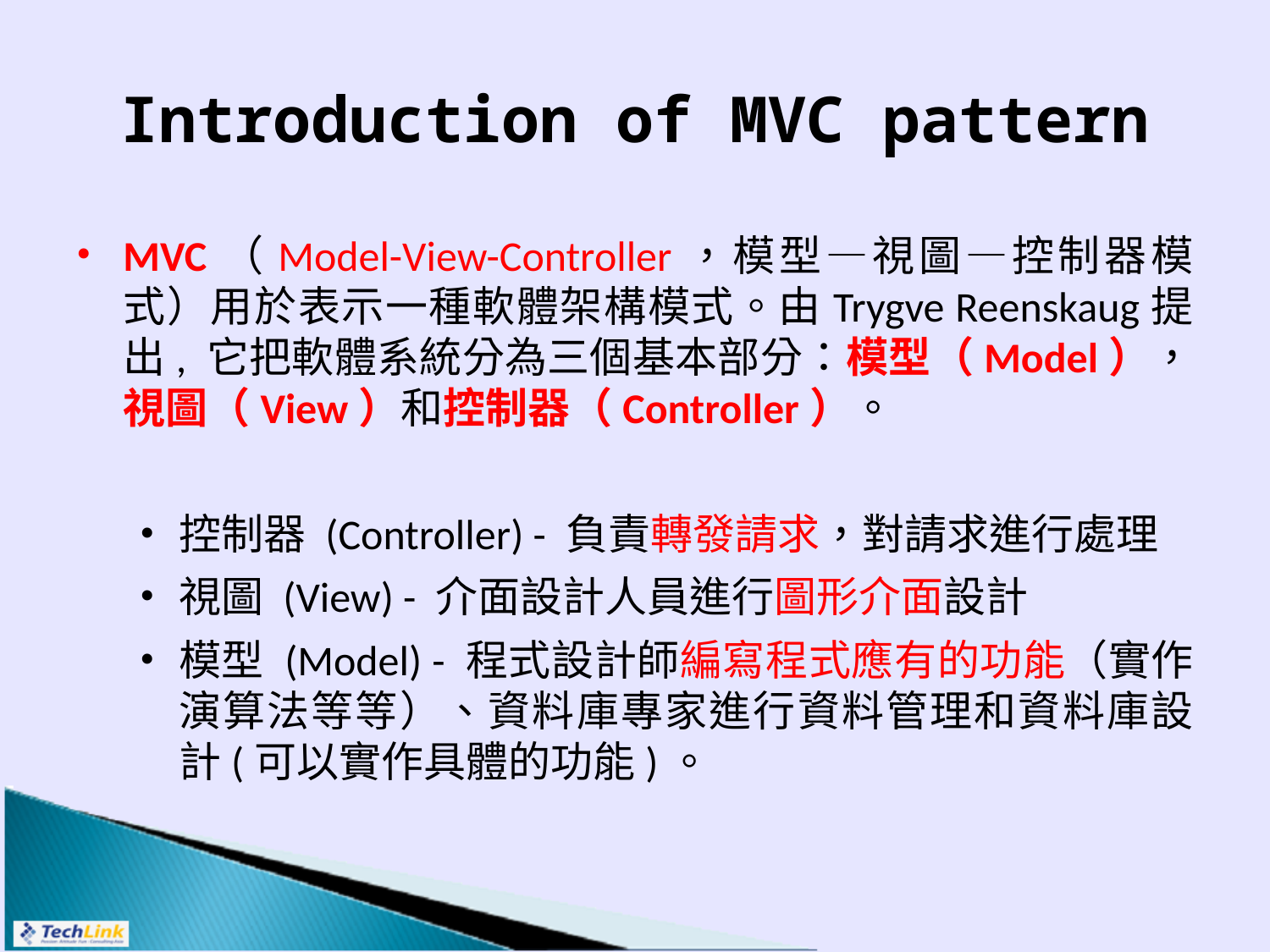

# Introduction of MVC pattern
MVC（Model-View-Controller，模型—視圖—控制器模式）用於表示一種軟體架構模式。由Trygve Reenskaug提出, 它把軟體系統分為三個基本部分：模型（Model），視圖（View）和控制器（Controller）。

控制器 (Controller) - 負責轉發請求，對請求進行處理
視圖 (View) - 介面設計人員進行圖形介面設計
模型 (Model) - 程式設計師編寫程式應有的功能（實作演算法等等）、資料庫專家進行資料管理和資料庫設計(可以實作具體的功能)。